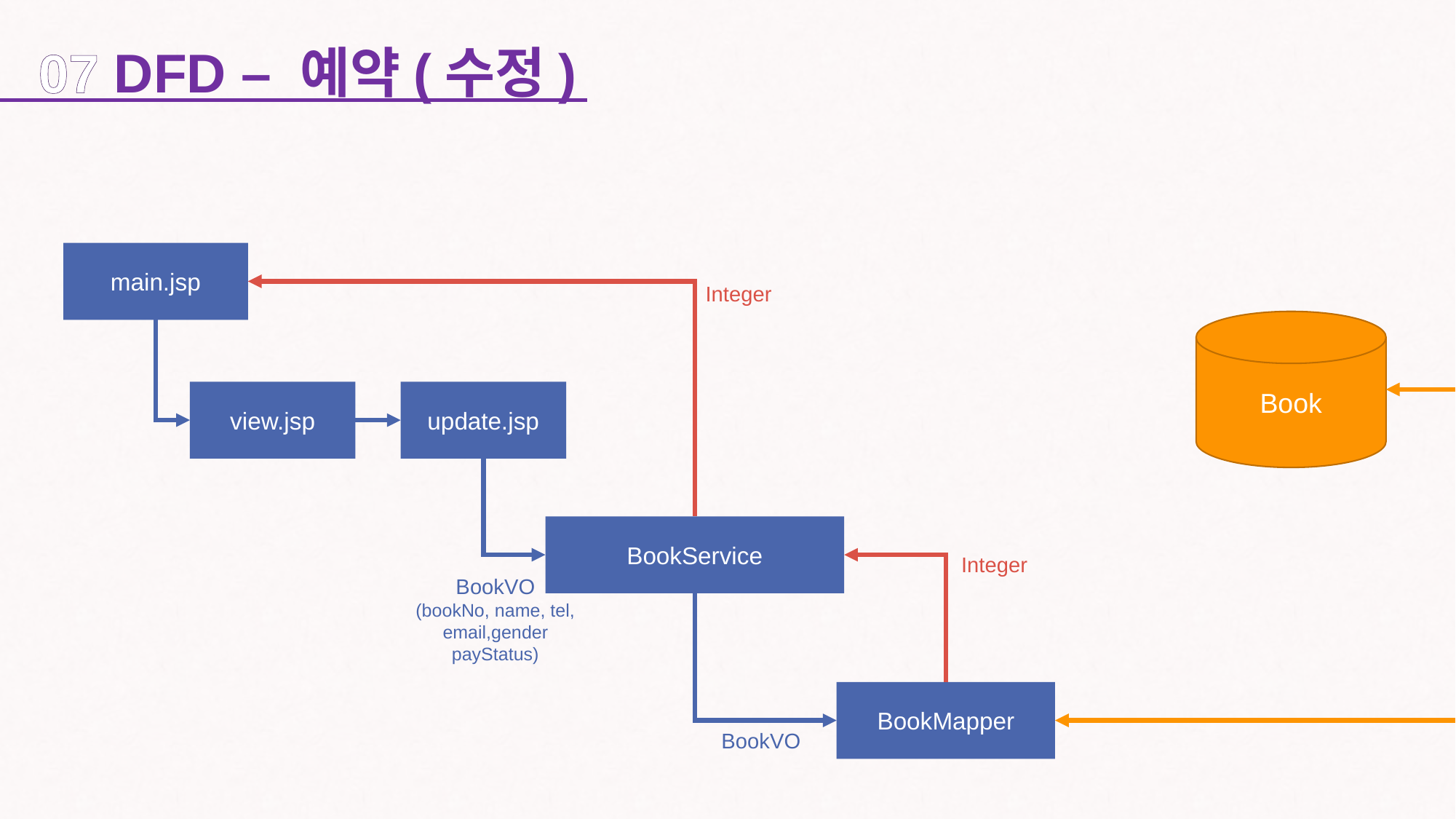

07 DFD – 예약(수정)
main.jsp
Integer
Book
view.jsp
update.jsp
BookService
Integer
BookVO
(bookNo, name, tel, email,gender payStatus)
BookMapper
BookVO